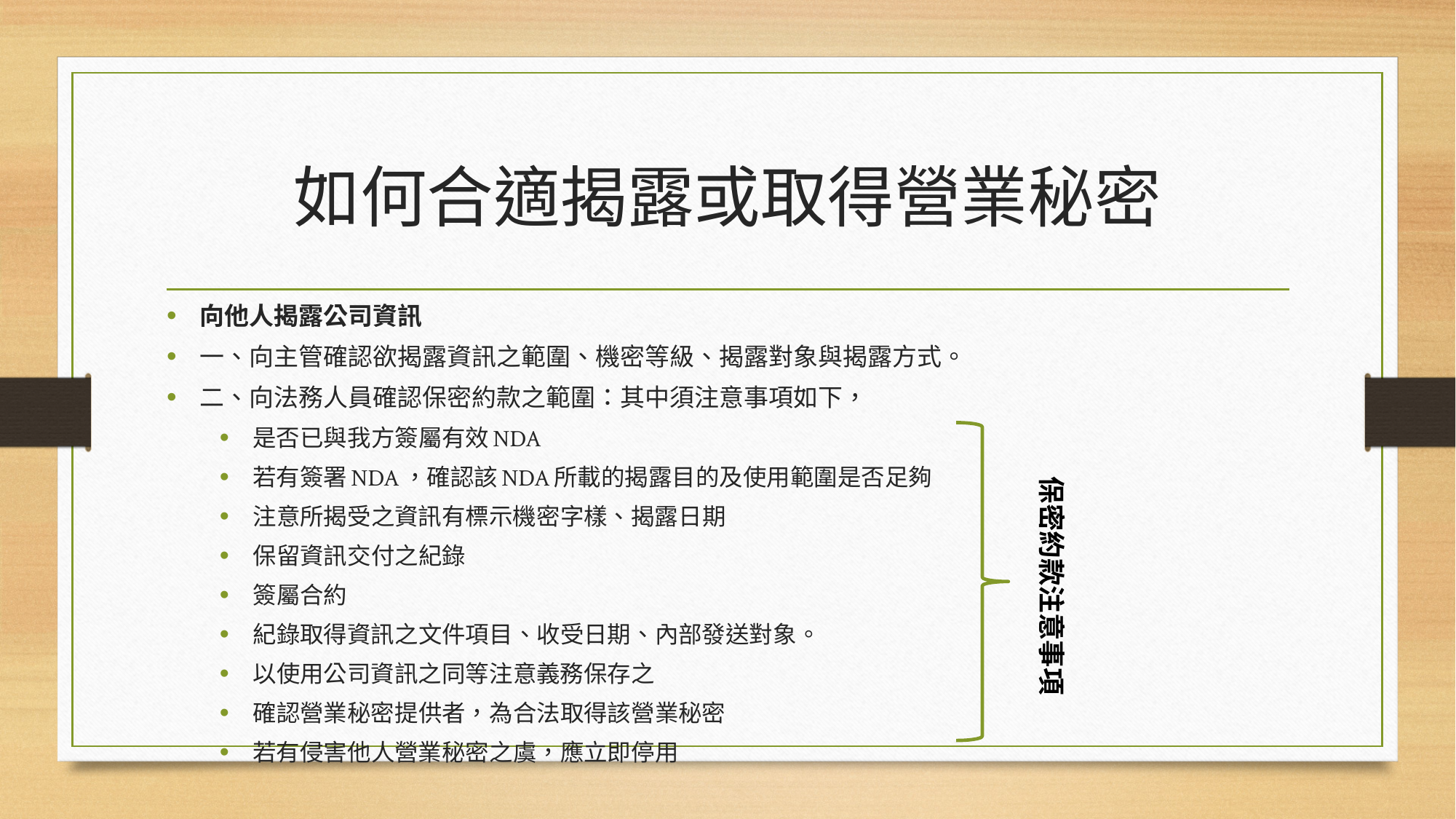

# 如何合適揭露或取得營業秘密
向他人揭露公司資訊
一、向主管確認欲揭露資訊之範圍、機密等級、揭露對象與揭露方式。
二、向法務人員確認保密約款之範圍：其中須注意事項如下，
是否已與我方簽屬有效NDA
若有簽署NDA，確認該NDA所載的揭露目的及使用範圍是否足夠
注意所揭受之資訊有標示機密字樣、揭露日期
保留資訊交付之紀錄
簽屬合約
紀錄取得資訊之文件項目、收受日期、內部發送對象。
以使用公司資訊之同等注意義務保存之
確認營業秘密提供者，為合法取得該營業秘密
若有侵害他人營業秘密之虞，應立即停用

保密約款注意事項